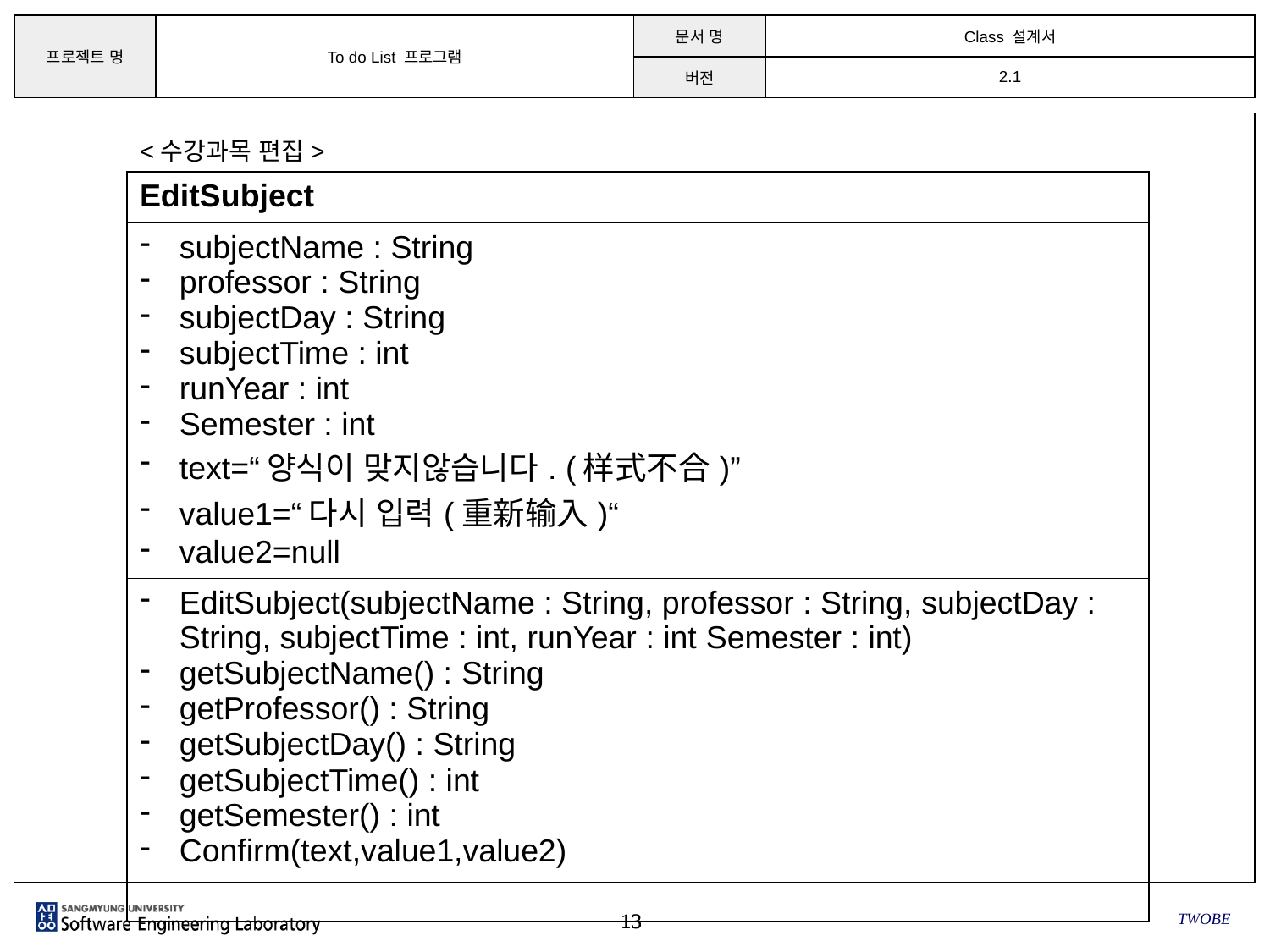

<수강과목 편집>
| EditSubject |
| --- |
| subjectName : String professor : String subjectDay : String subjectTime : int runYear : int Semester : int text=“양식이 맞지않습니다. (样式不合)” value1=“다시 입력(重新输入)“ value2=null |
| EditSubject(subjectName : String, professor : String, subjectDay : String, subjectTime : int, runYear : int Semester : int) getSubjectName() : String getProfessor() : String getSubjectDay() : String getSubjectTime() : int getSemester() : int Confirm(text,value1,value2) |
TWOBE